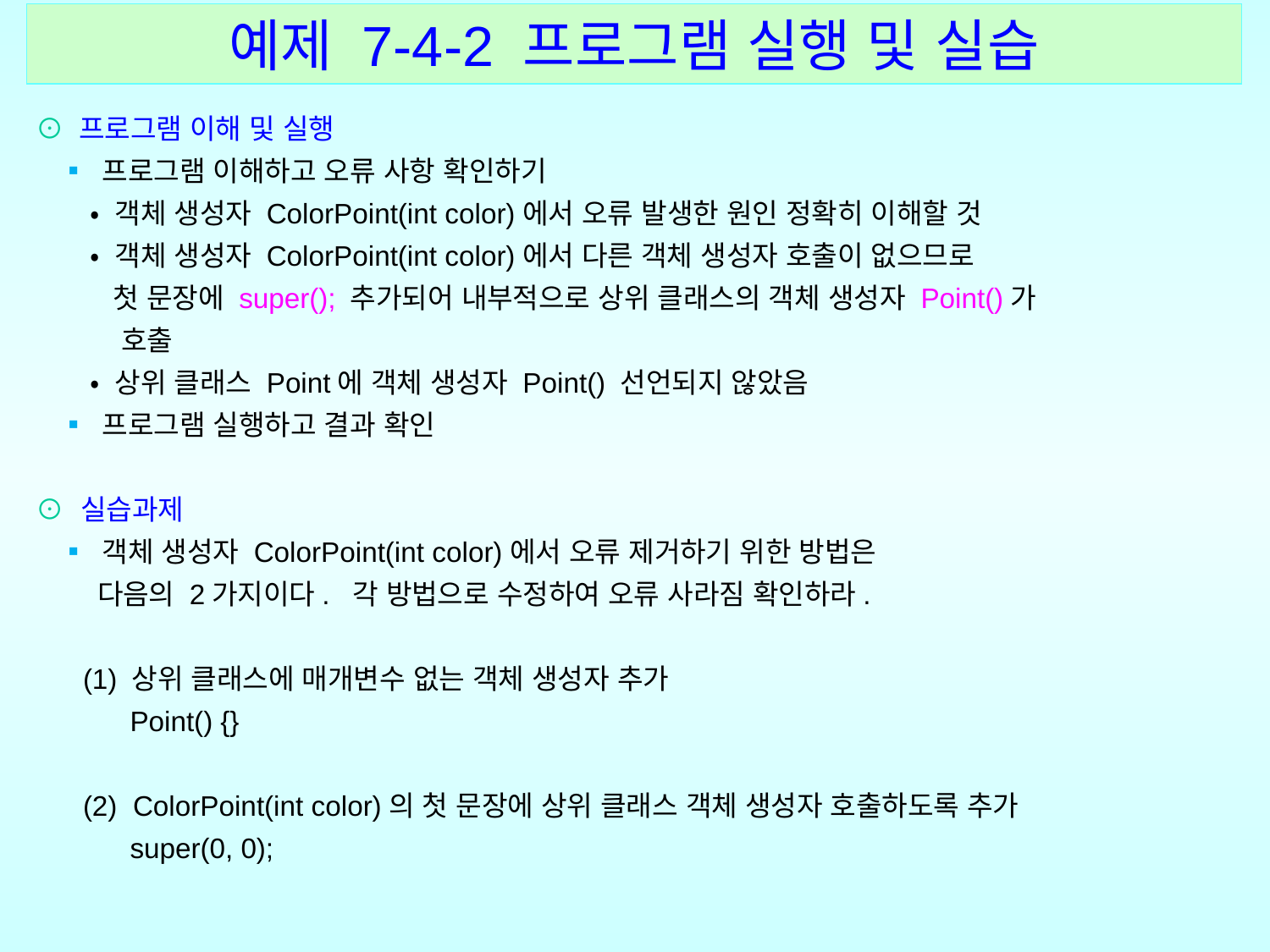

예제 7-4-2 프로그램 실행 및 실습
⊙ 프로그램 이해 및 실행
   ▪ 프로그램 이해하고 오류 사항 확인하기
       • 객체 생성자 ColorPoint(int color)에서 오류 발생한 원인 정확히 이해할 것
       • 객체 생성자 ColorPoint(int color)에서 다른 객체 생성자 호출이 없으므로
         첫 문장에 super(); 추가되어 내부적으로 상위 클래스의 객체 생성자 Point()가
          호출
       • 상위 클래스 Point에 객체 생성자 Point() 선언되지 않았음
   ▪ 프로그램 실행하고 결과 확인

⊙ 실습과제
   ▪ 객체 생성자 ColorPoint(int color)에서 오류 제거하기 위한 방법은
       다음의 2가지이다.  각 방법으로 수정하여 오류 사라짐 확인하라.

      (1) 상위 클래스에 매개변수 없는 객체 생성자 추가
            Point() {}

      (2)  ColorPoint(int color)의 첫 문장에 상위 클래스 객체 생성자 호출하도록 추가
            super(0, 0);